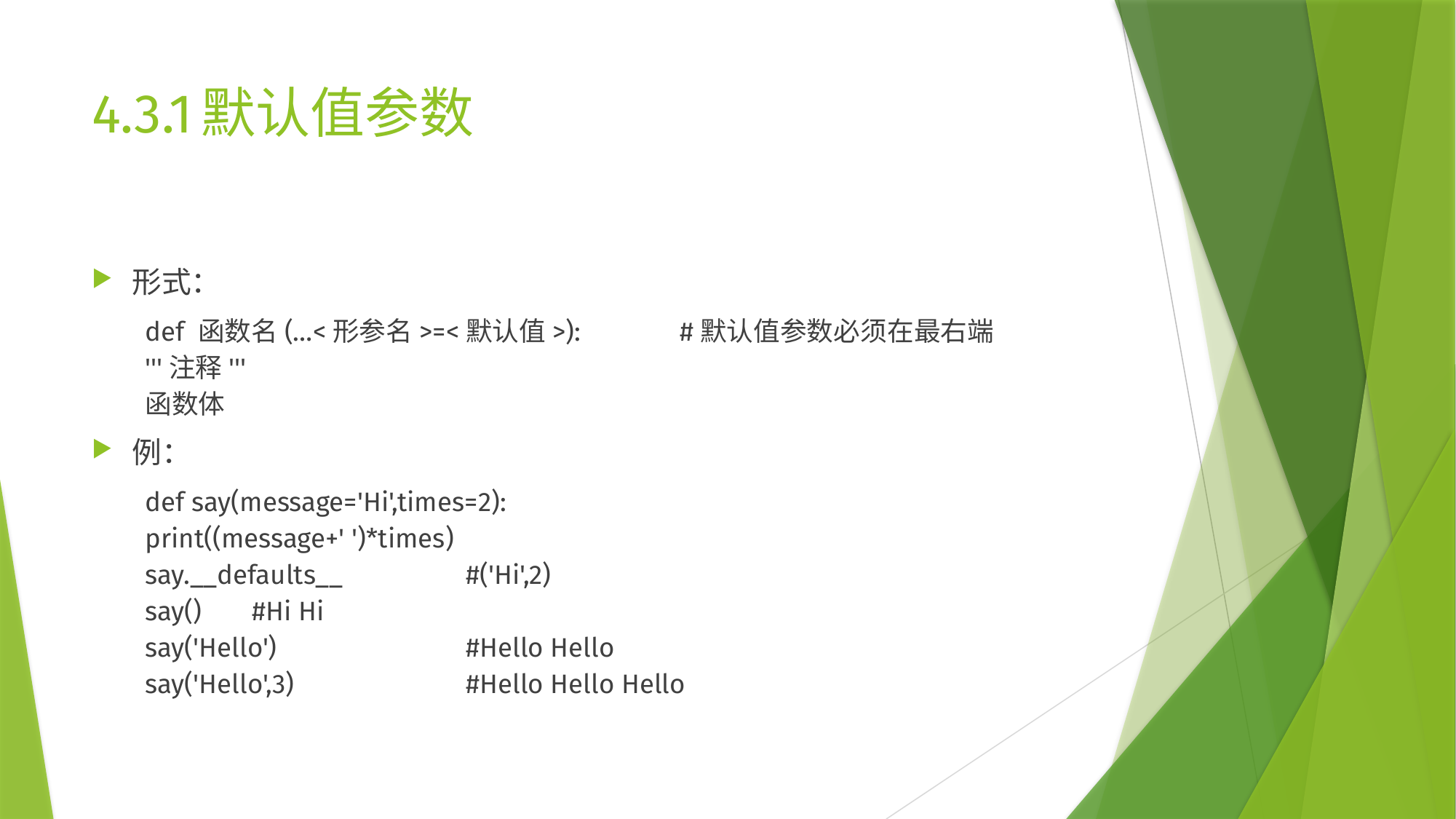

# 4.3.1	默认值参数
形式：
def 函数名(…<形参名>=<默认值>):			#默认值参数必须在最右端
	'''注释'''
	函数体
例：
def say(message='Hi',times=2):
	print((message+' ')*times)
say.__defaults__							#('Hi',2)
say()									#Hi Hi
say('Hello')								#Hello Hello
say('Hello',3)								#Hello Hello Hello